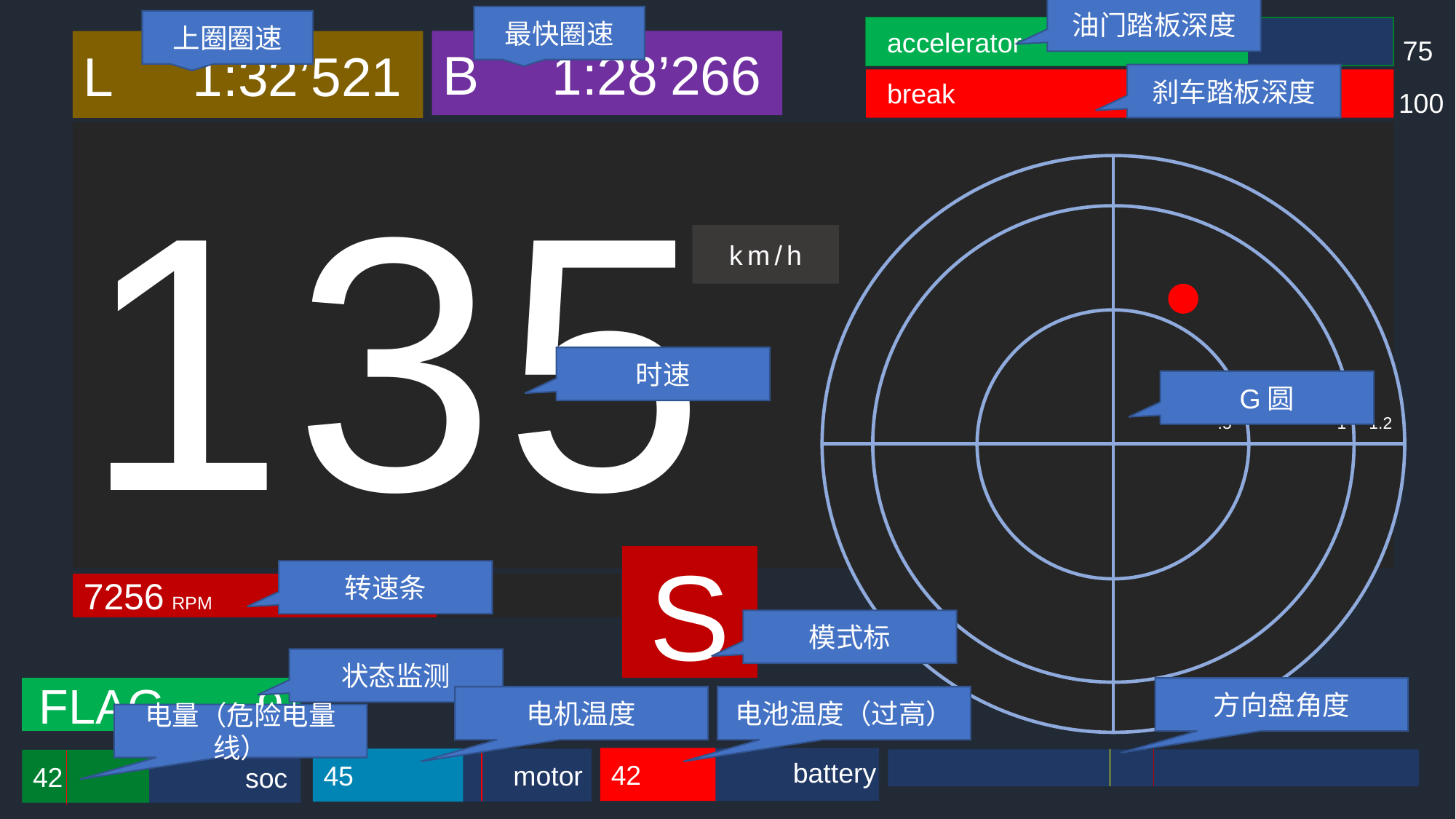

油门踏板深度
最快圈速
上圈圈速
100
75

accelerator
break
L	1:32’521
B	1:28’266
刹车踏板深度
135

.5
1
1.2
km/h
时速
G圆
S
转速条

7256 RPM
模式标
状态监测
FLAG	9
方向盘角度
电机温度
电池温度（过高）
电量（危险电量线）
45

motor
42

battery

42

soc